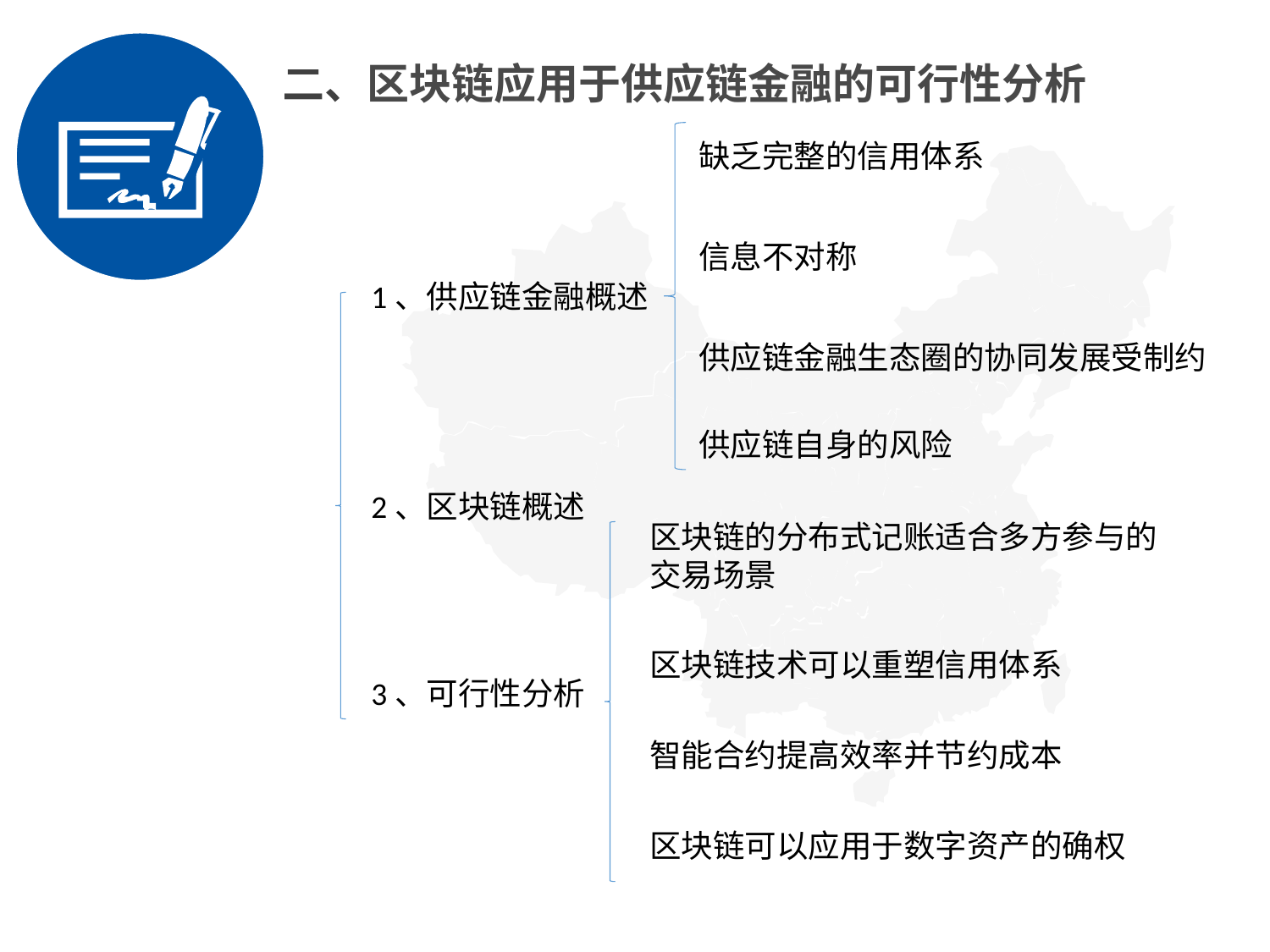

二、区块链应用于供应链金融的可行性分析

缺乏完整的信用体系

信息不对称
1、供应链金融概述

供应链金融生态圈的协同发展受制约
目 录
Contents
供应链自身的风险
2、区块链概述
区块链的分布式记账适合多方参与的交易场景

区块链技术可以重塑信用体系
3、可行性分析
智能合约提高效率并节约成本
区块链可以应用于数字资产的确权